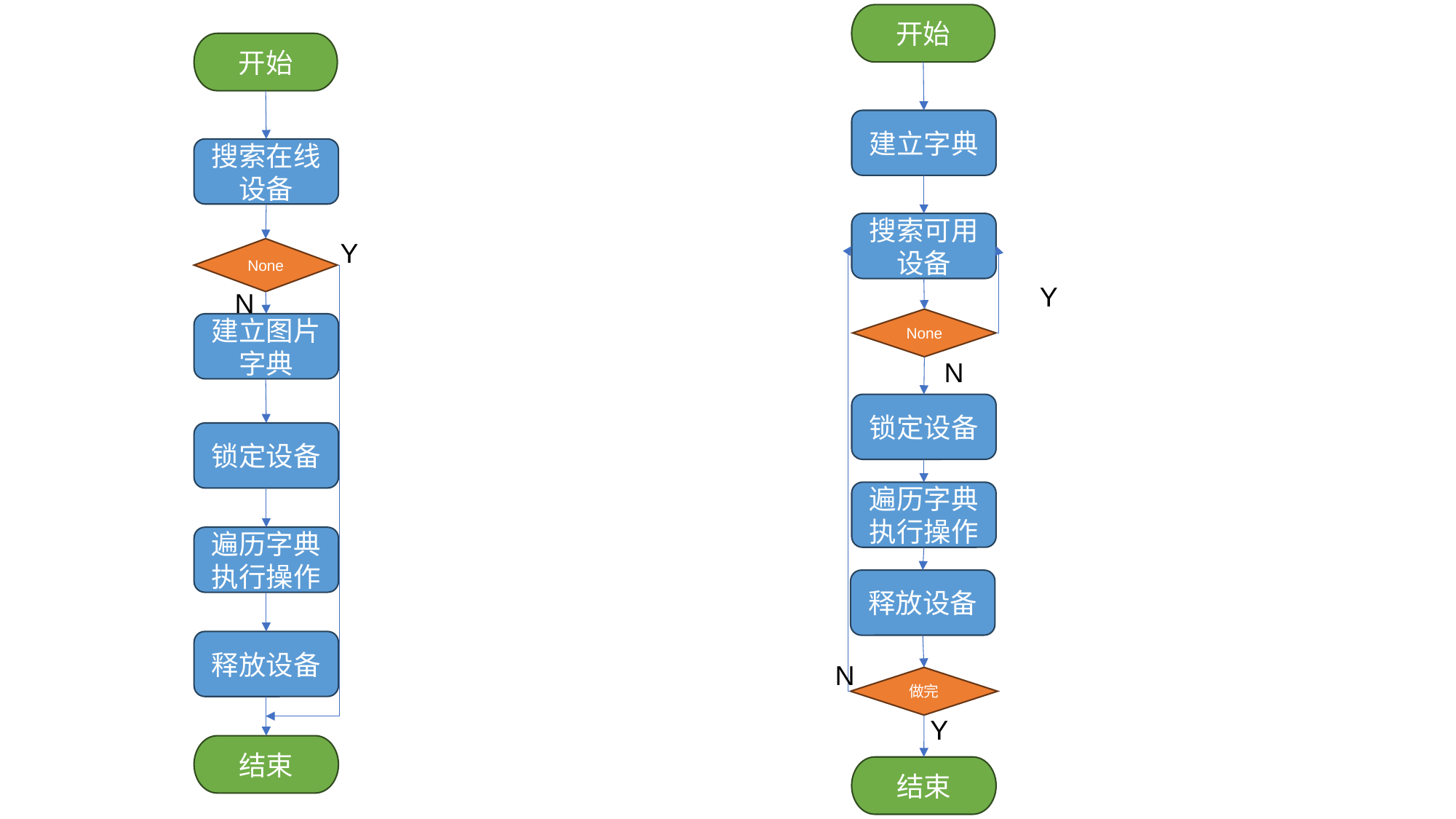

开始
建立字典
搜索可用设备
Y
None
N
锁定设备
遍历字典执行操作
释放设备
N
做完
Y
结束
开始
搜索在线设备
Y
None
N
建立图片字典
锁定设备
遍历字典执行操作
释放设备
结束